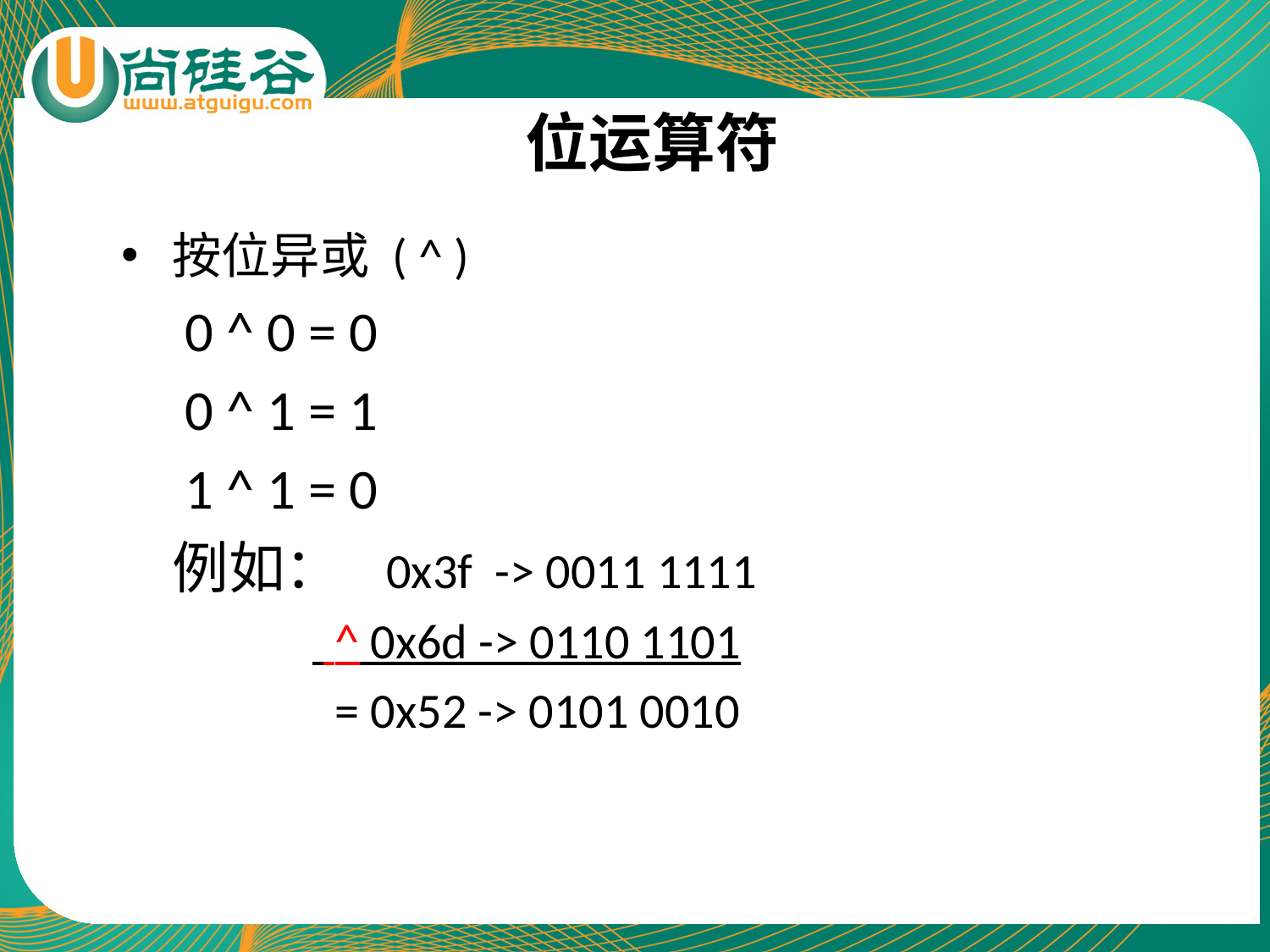

# 位运算符
按位异或 ( ^ )
	 0 ^ 0 = 0
     0 ^ 1 = 1
     1 ^ 1 = 0
	例如：   0x3f  -> 0011 1111
                   ^ 0x6d -> 0110 1101
                   = 0x52 -> 0101 0010